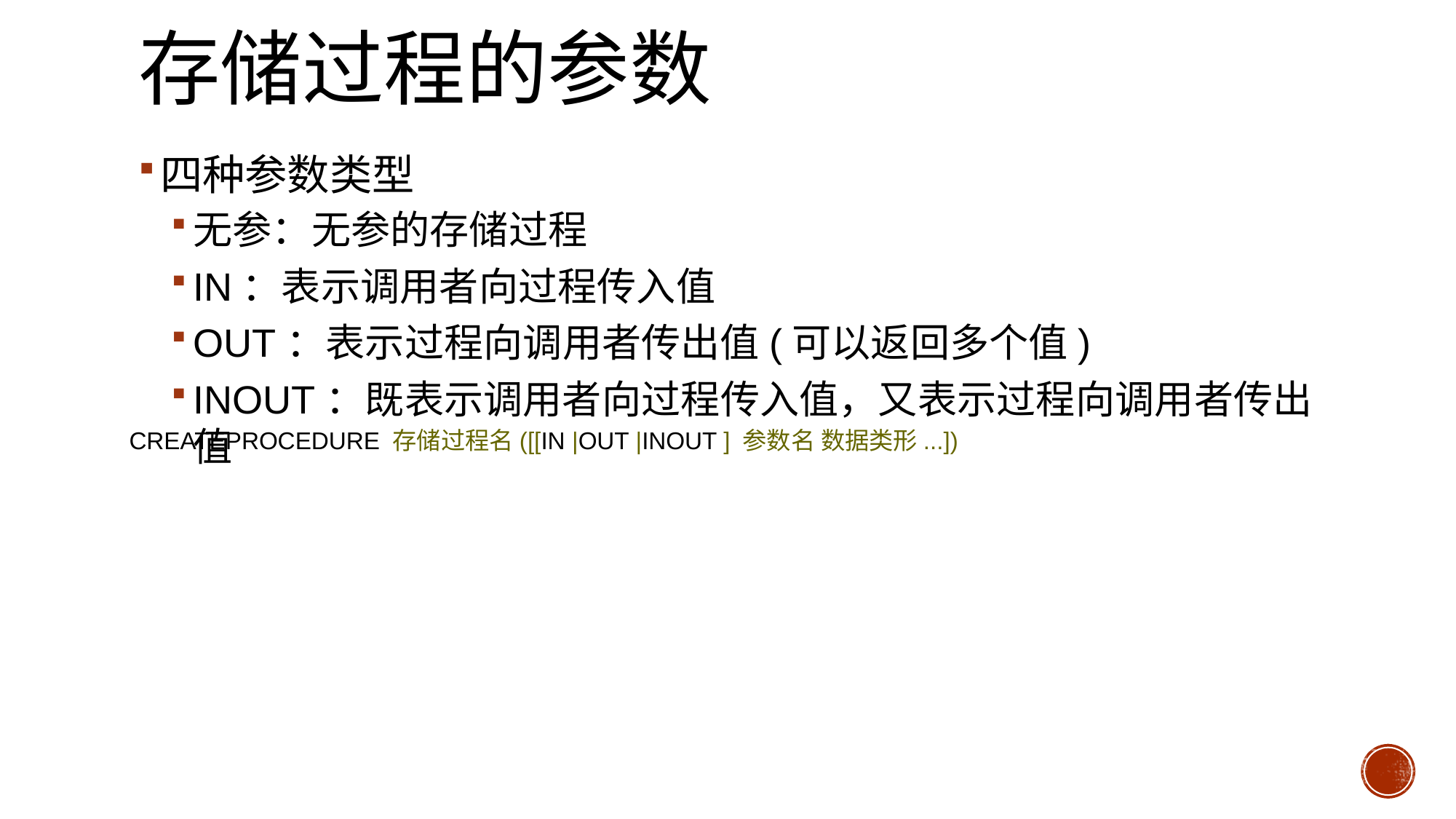

# 存储过程的参数
四种参数类型
无参：无参的存储过程
IN：表示调用者向过程传入值
OUT：表示过程向调用者传出值(可以返回多个值)
INOUT：既表示调用者向过程传入值，又表示过程向调用者传出值
CREATEPROCEDURE 存储过程名([[IN |OUT |INOUT ] 参数名 数据类形...])
60